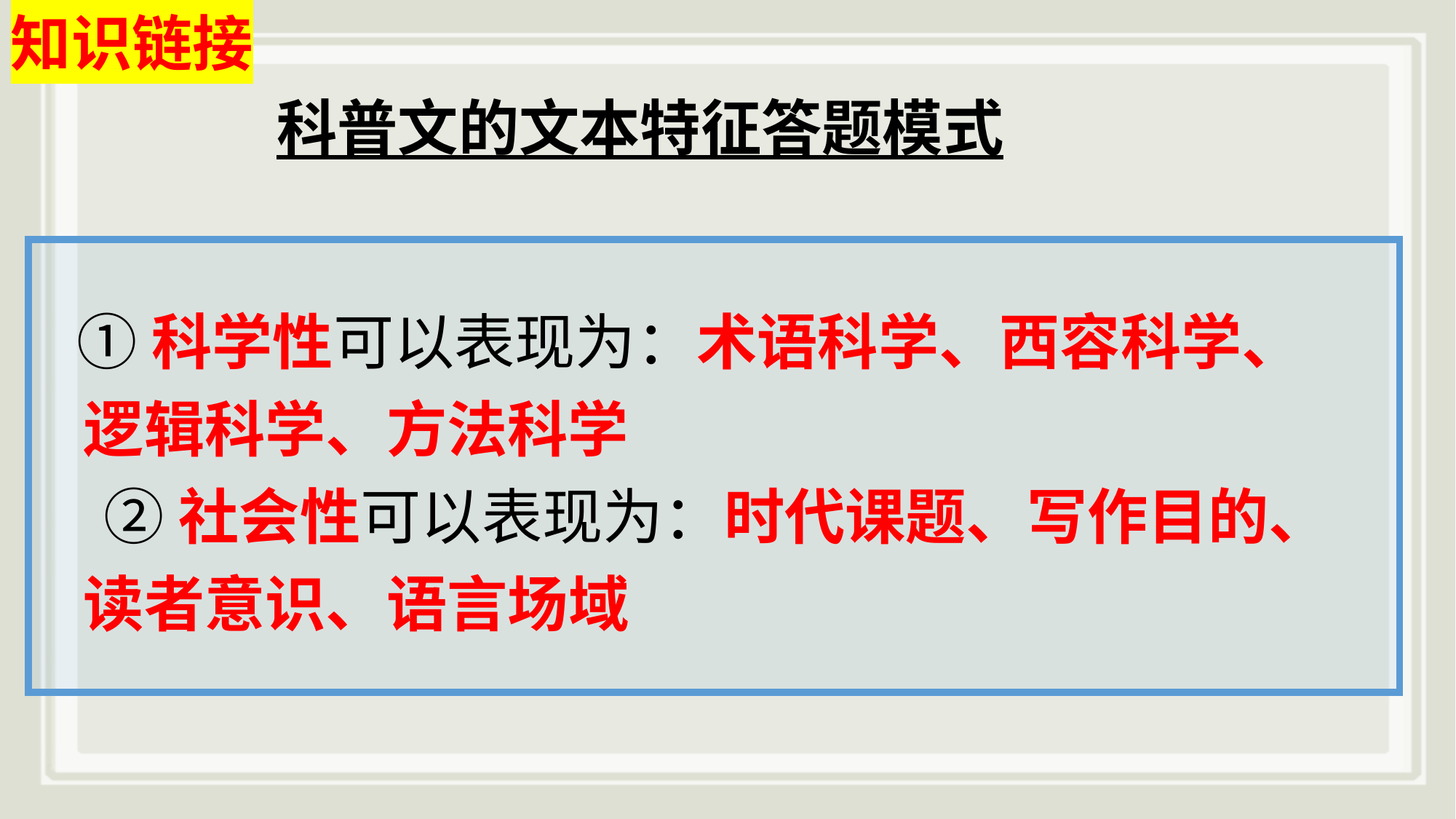

知识链接
科普文的文本特征答题模式

 ①科学性可以表现为：术语科学、西容科学、逻辑科学、方法科学
   ②社会性可以表现为：时代课题、写作目的、读者意识、语言场域